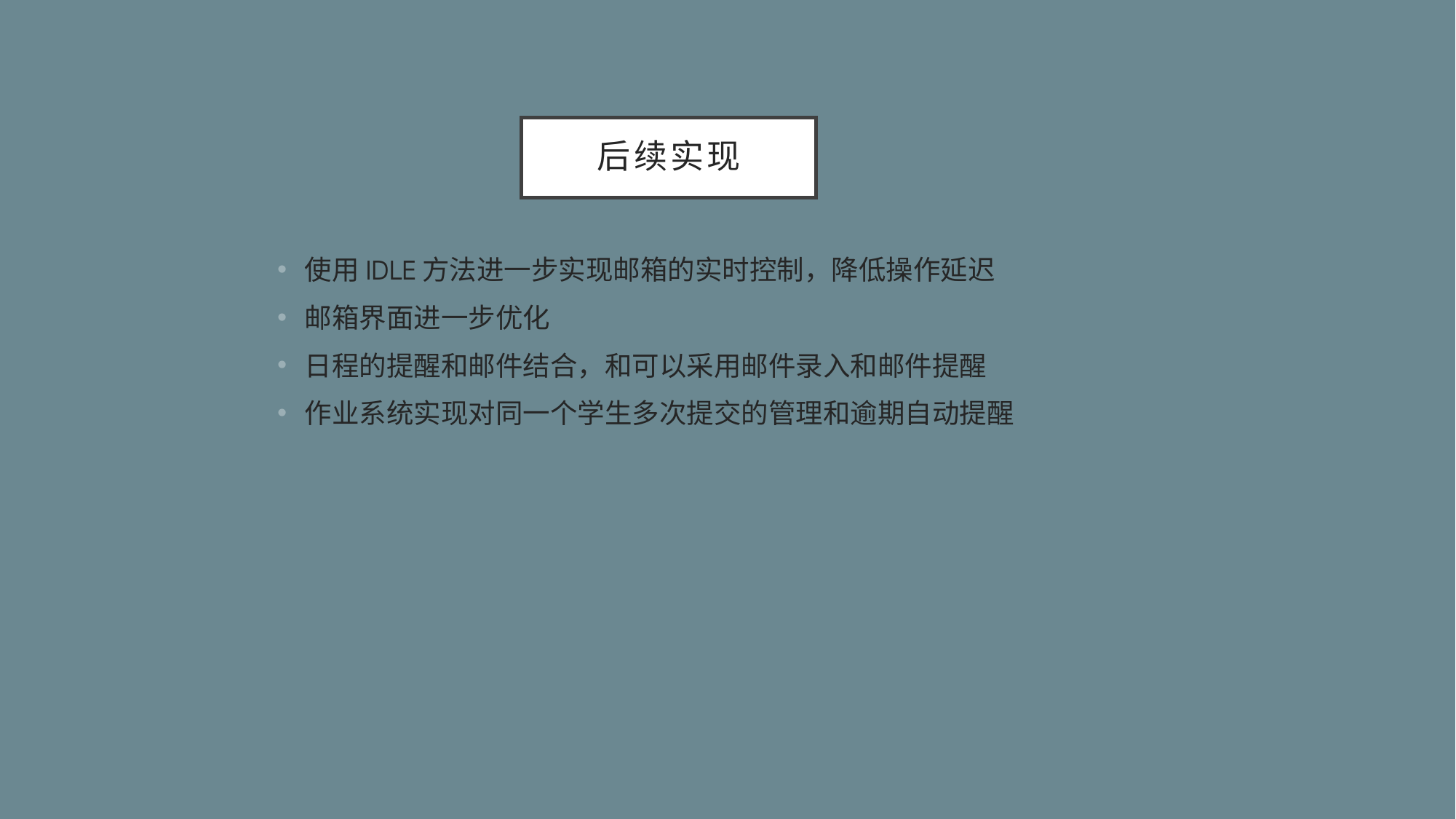

# 后续实现
使用IDLE方法进一步实现邮箱的实时控制，降低操作延迟
邮箱界面进一步优化
日程的提醒和邮件结合，和可以采用邮件录入和邮件提醒
作业系统实现对同一个学生多次提交的管理和逾期自动提醒